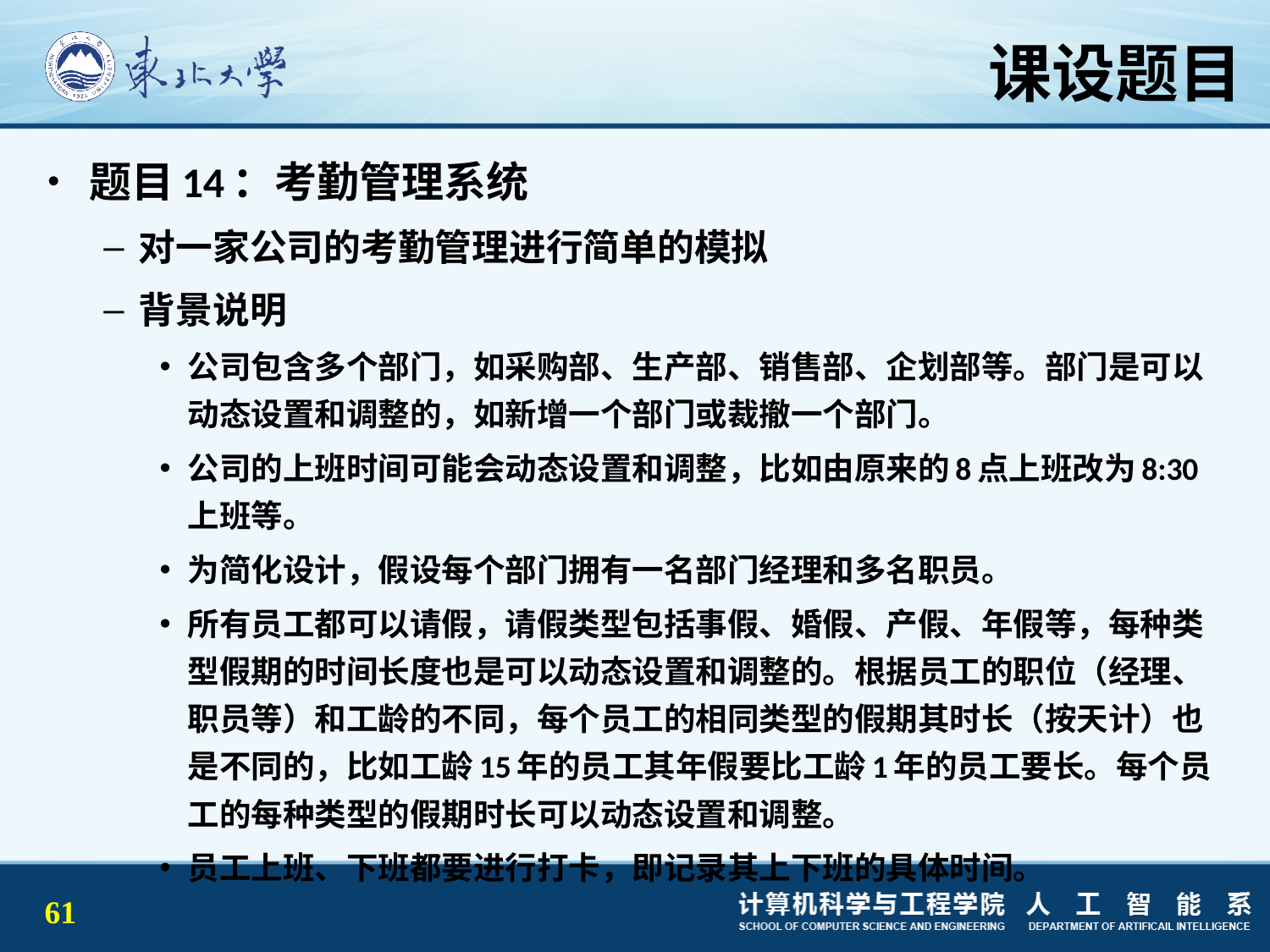

# 课设题目
题目14：考勤管理系统
对一家公司的考勤管理进行简单的模拟
背景说明
公司包含多个部门，如采购部、生产部、销售部、企划部等。部门是可以动态设置和调整的，如新增一个部门或裁撤一个部门。
公司的上班时间可能会动态设置和调整，比如由原来的8点上班改为8:30上班等。
为简化设计，假设每个部门拥有一名部门经理和多名职员。
所有员工都可以请假，请假类型包括事假、婚假、产假、年假等，每种类型假期的时间长度也是可以动态设置和调整的。根据员工的职位（经理、职员等）和工龄的不同，每个员工的相同类型的假期其时长（按天计）也是不同的，比如工龄15年的员工其年假要比工龄1年的员工要长。每个员工的每种类型的假期时长可以动态设置和调整。
员工上班、下班都要进行打卡，即记录其上下班的具体时间。